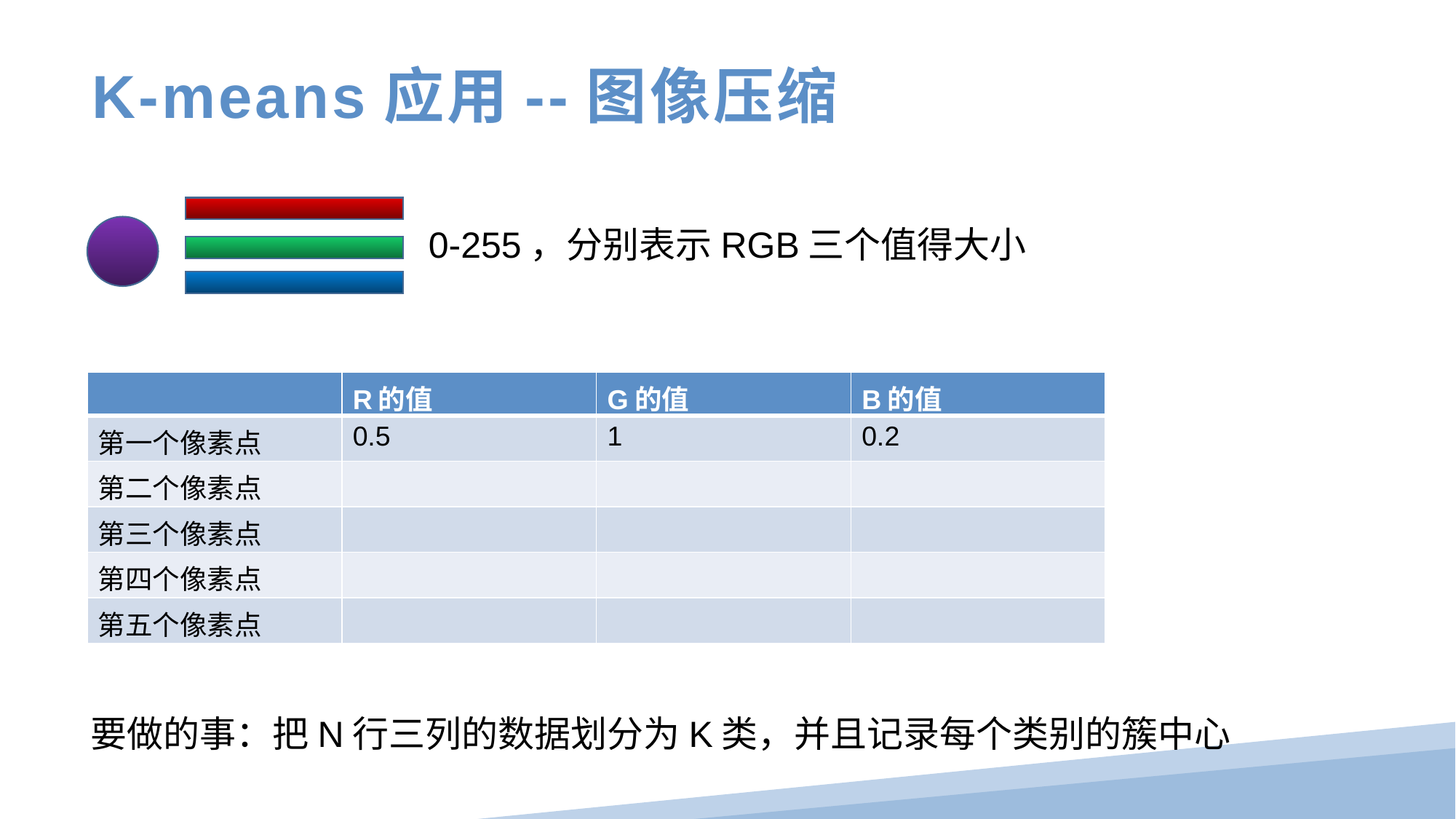

K-means应用--图像压缩

0-255，分别表示RGB三个值得大小

|  | R的值 | G的值 | B的值 |
| --- | --- | --- | --- |
| 第一个像素点 | 0.5 | 1 | 0.2 |
| 第二个像素点 |  |  |  |
| 第三个像素点 |  |  |  |
| 第四个像素点 |  |  |  |
| 第五个像素点 |  |  |  |
要做的事：把N行三列的数据划分为K类，并且记录每个类别的簇中心